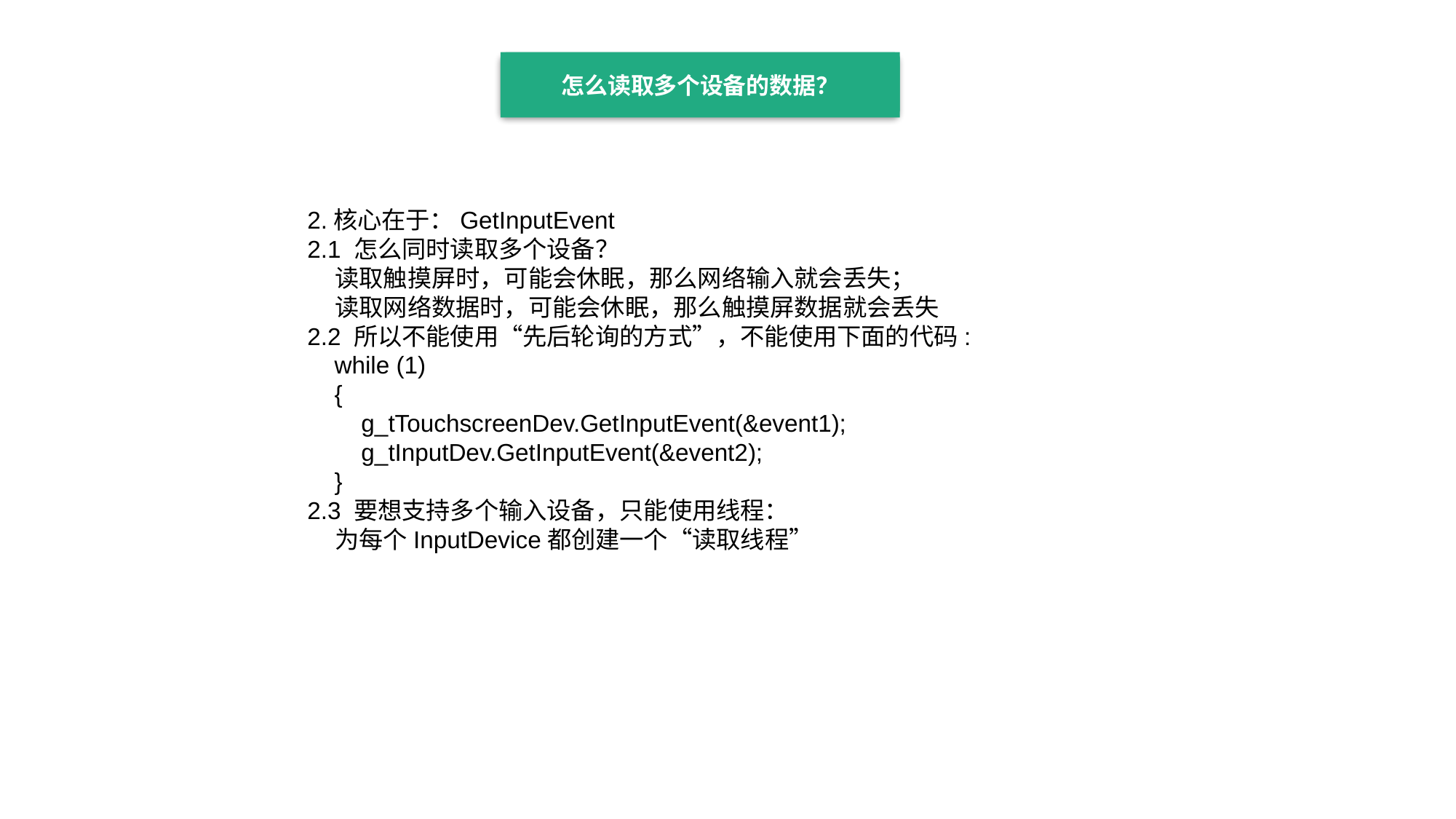

怎么读取多个设备的数据？

2.核心在于：GetInputEvent
2.1 怎么同时读取多个设备？
    读取触摸屏时，可能会休眠，那么网络输入就会丢失；
    读取网络数据时，可能会休眠，那么触摸屏数据就会丢失
2.2 所以不能使用“先后轮询的方式”，不能使用下面的代码:
    while (1)
    {
        g_tTouchscreenDev.GetInputEvent(&event1);
        g_tInputDev.GetInputEvent(&event2);
    }
2.3 要想支持多个输入设备，只能使用线程：
    为每个InputDevice都创建一个“读取线程”